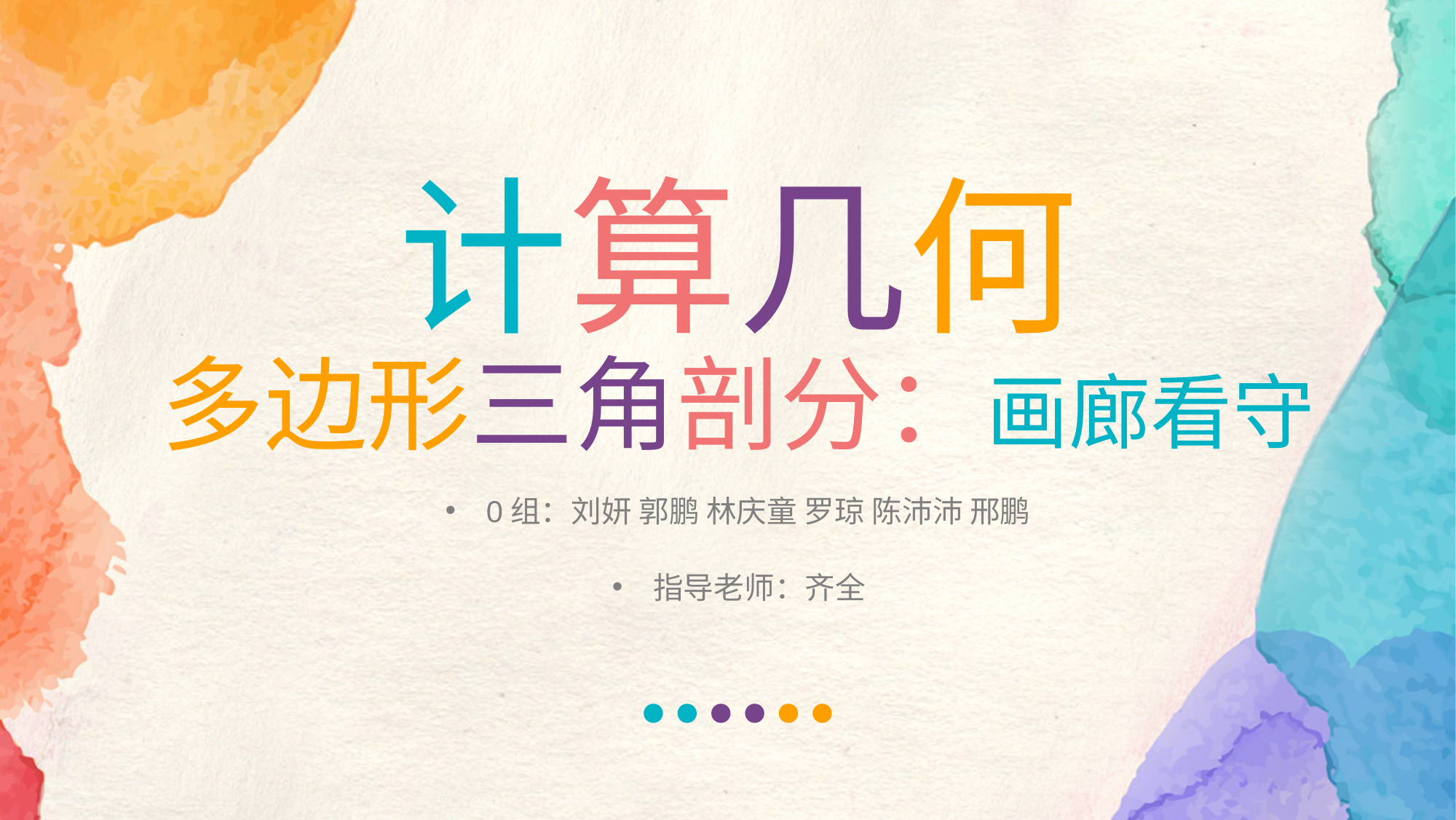

计算几何
多边形三角剖分：画廊看守
0组：刘妍 郭鹏 林庆童 罗琼 陈沛沛 邢鹏
指导老师：齐全